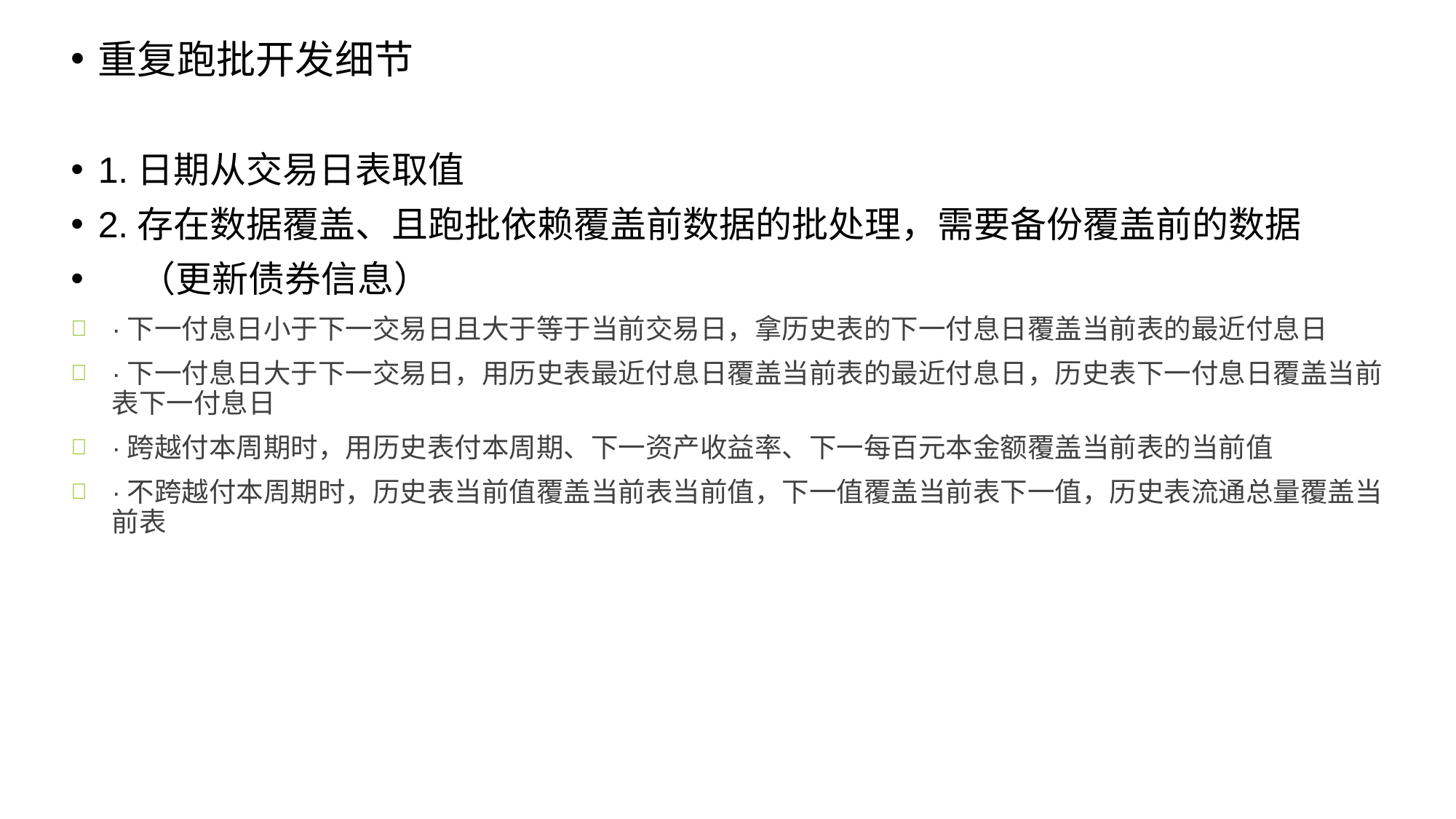

重复跑批开发细节

1.日期从交易日表取值
2.存在数据覆盖、且跑批依赖覆盖前数据的批处理，需要备份覆盖前的数据
    （更新债券信息）
·下一付息日小于下一交易日且大于等于当前交易日，拿历史表的下一付息日覆盖当前表的最近付息日
·下一付息日大于下一交易日，用历史表最近付息日覆盖当前表的最近付息日，历史表下一付息日覆盖当前表下一付息日
·跨越付本周期时，用历史表付本周期、下一资产收益率、下一每百元本金额覆盖当前表的当前值
·不跨越付本周期时，历史表当前值覆盖当前表当前值，下一值覆盖当前表下一值，历史表流通总量覆盖当前表